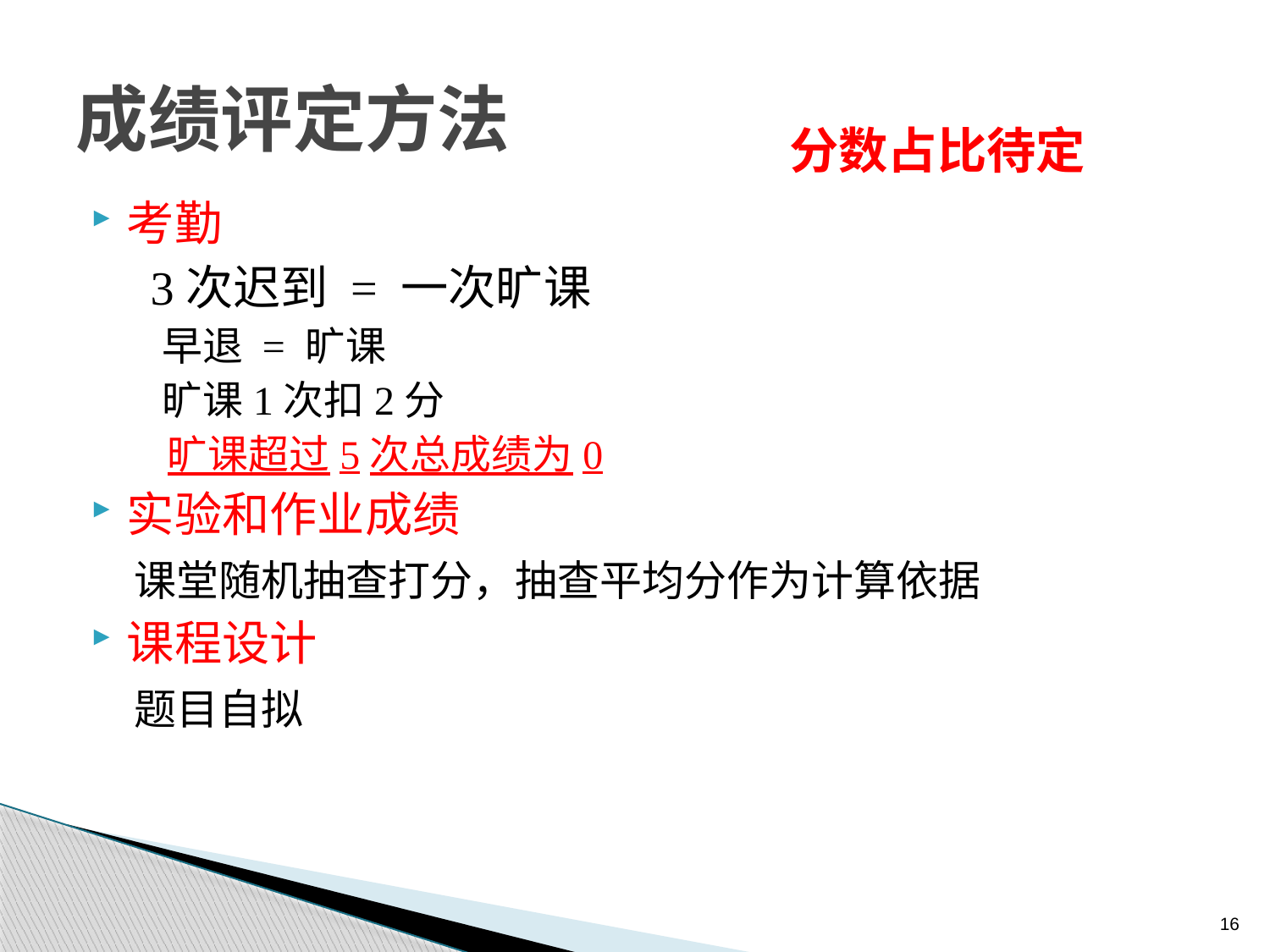

# 成绩评定方法
分数占比待定
考勤
     3次迟到 = 一次旷课
	早退 = 旷课
	旷课1次扣2分
   旷课超过5次总成绩为0
实验和作业成绩
   课堂随机抽查打分，抽查平均分作为计算依据
课程设计
   题目自拟
16